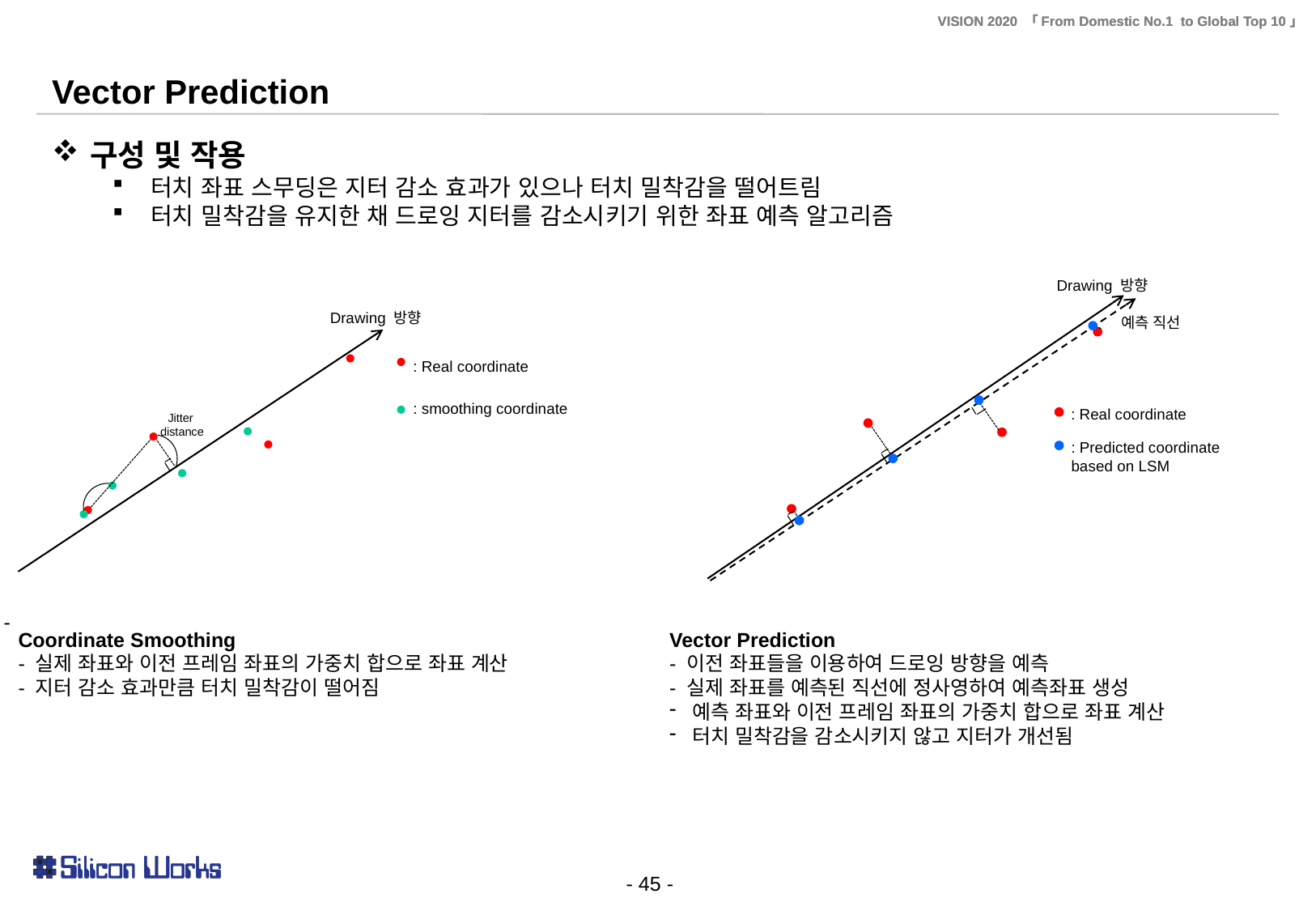

Vector Prediction
구성 및 작용
터치 좌표 스무딩은 지터 감소 효과가 있으나 터치 밀착감을 떨어트림
터치 밀착감을 유지한 채 드로잉 지터를 감소시키기 위한 좌표 예측 알고리즘

Drawing 방향
Drawing 방향
: Real coordinate

: smoothing coordinate
Jitter
distance

예측 직선

: Real coordinate

: Predicted coordinate based on LSM

-
Coordinate Smoothing
- 실제 좌표와 이전 프레임 좌표의 가중치 합으로 좌표 계산
- 지터 감소 효과만큼 터치 밀착감이 떨어짐
Vector Prediction
- 이전 좌표들을 이용하여 드로잉 방향을 예측
- 실제 좌표를 예측된 직선에 정사영하여 예측좌표 생성
예측 좌표와 이전 프레임 좌표의 가중치 합으로 좌표 계산
터치 밀착감을 감소시키지 않고 지터가 개선됨